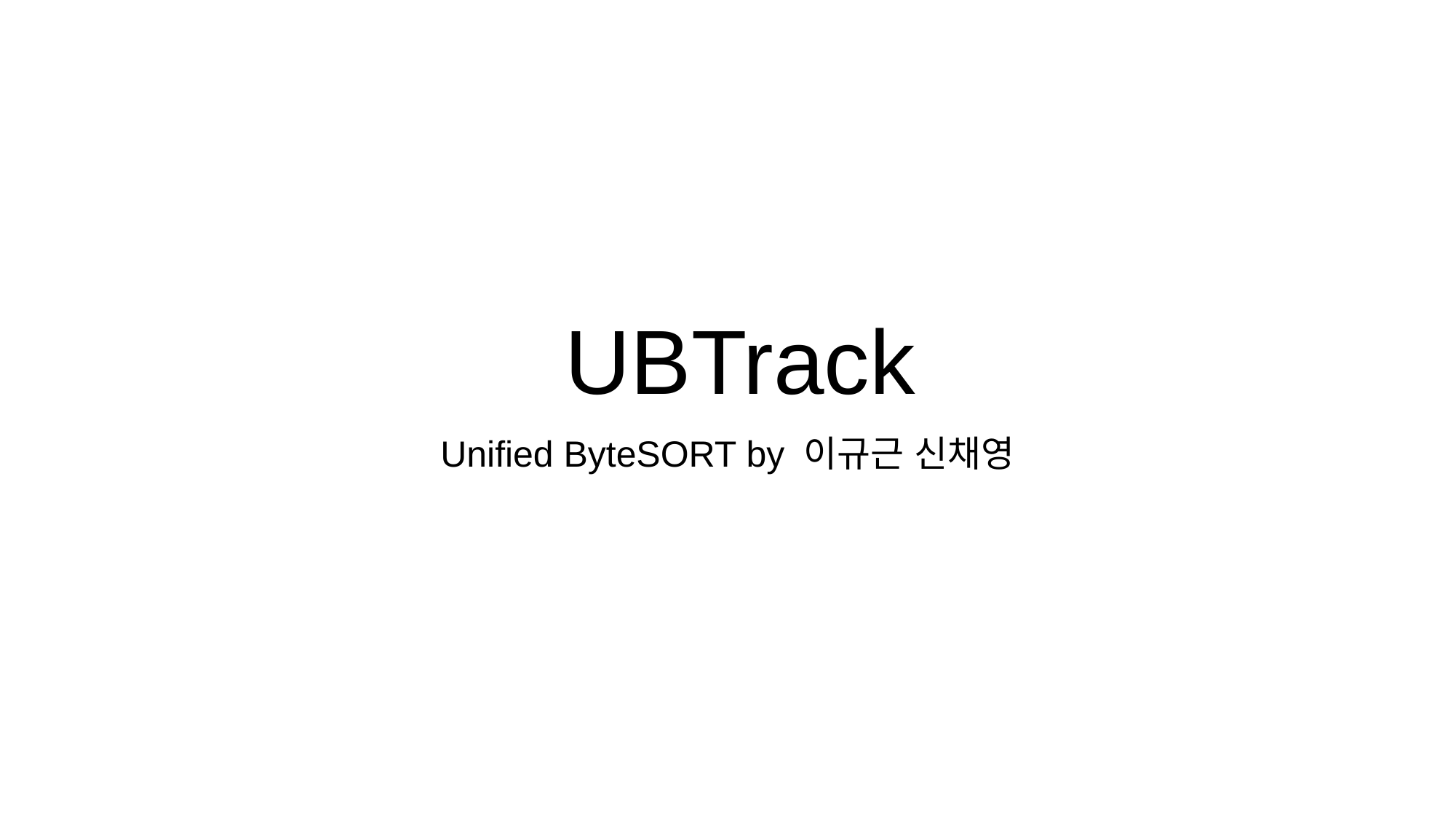

# UBTrack
Unified ByteSORT by 이규근 신채영